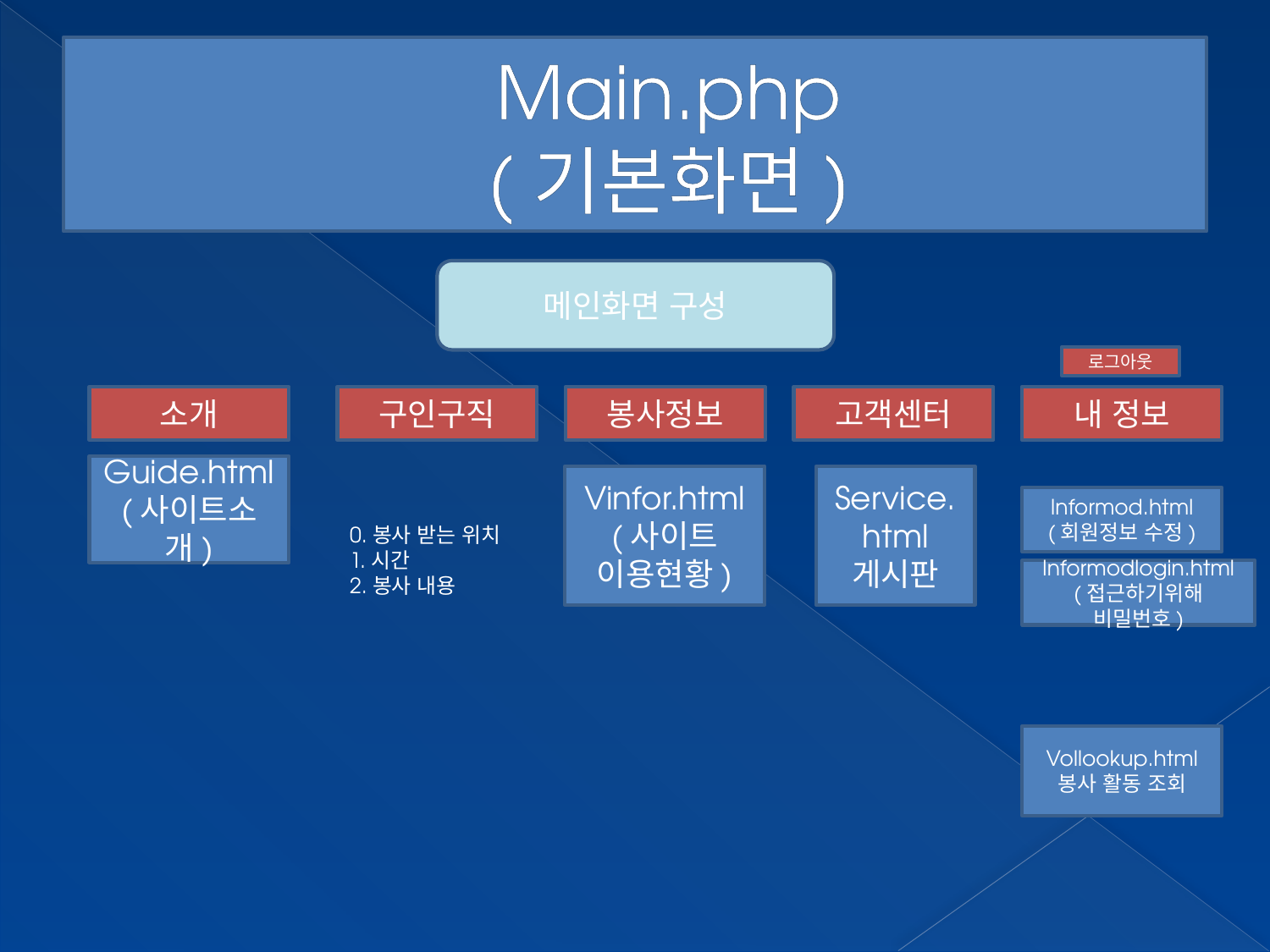

# Main.php
(기본화면)
메인화면 구성
로그아웃
소개
구인구직
봉사정보
고객센터
내 정보
Guide.html(사이트소개)
Vinfor.html
(사이트 이용현황)
Service.html
게시판
Informod.html
(회원정보 수정)
0.봉사 받는 위치
1.시간
2.봉사 내용
Informodlogin.html
(접근하기위해 비밀번호)
Vollookup.html
봉사 활동 조회